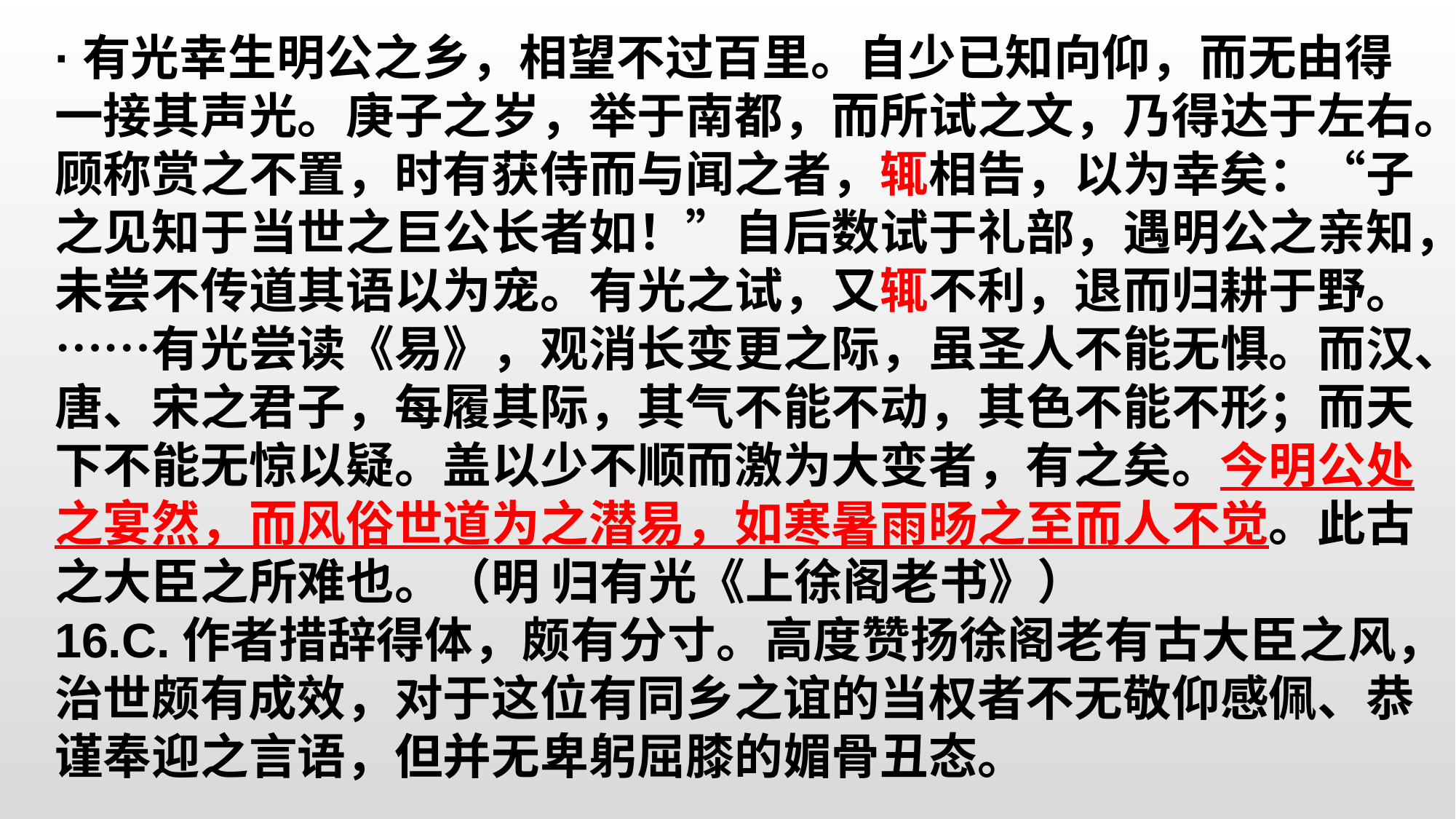

·有光幸生明公之乡，相望不过百里。自少已知向仰，而无由得一接其声光。庚子之岁，举于南都，而所试之文，乃得达于左右。顾称赏之不置，时有获侍而与闻之者，辄相告，以为幸矣：“子之见知于当世之巨公长者如！”自后数试于礼部，遇明公之亲知，未尝不传道其语以为宠。有光之试，又辄不利，退而归耕于野。……有光尝读《易》，观消长变更之际，虽圣人不能无惧。而汉、唐、宋之君子，每履其际，其气不能不动，其色不能不形；而天下不能无惊以疑。盖以少不顺而激为大变者，有之矣。今明公处之宴然，而风俗世道为之潜易，如寒暑雨旸之至而人不觉。此古之大臣之所难也。（明 归有光《上徐阁老书》）
16.C.作者措辞得体，颇有分寸。高度赞扬徐阁老有古大臣之风，治世颇有成效，对于这位有同乡之谊的当权者不无敬仰感佩、恭谨奉迎之言语，但并无卑躬屈膝的媚骨丑态。